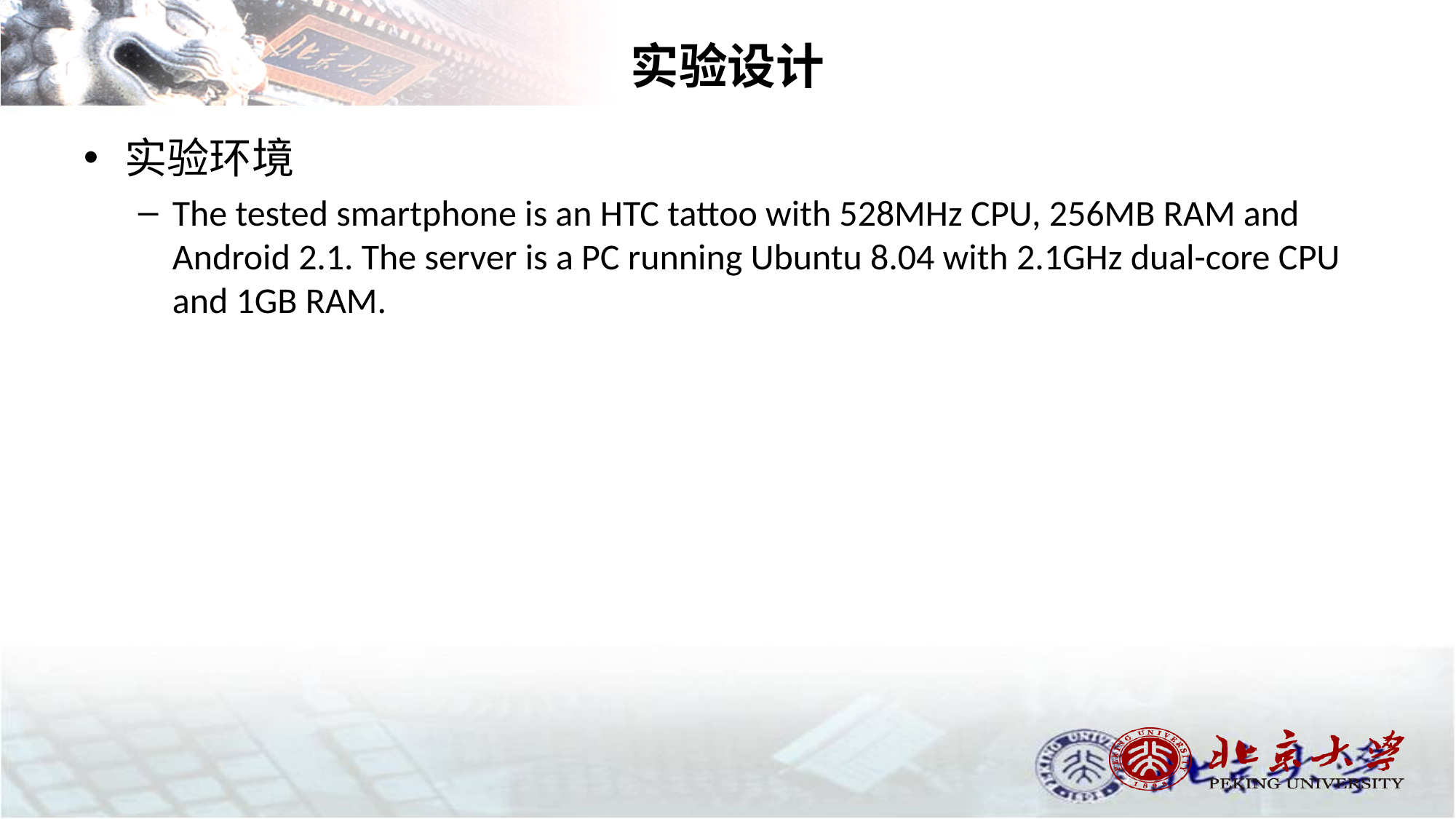

# 实验设计
实验环境
The tested smartphone is an HTC tattoo with 528MHz CPU, 256MB RAM and Android 2.1. The server is a PC running Ubuntu 8.04 with 2.1GHz dual-core CPU and 1GB RAM.